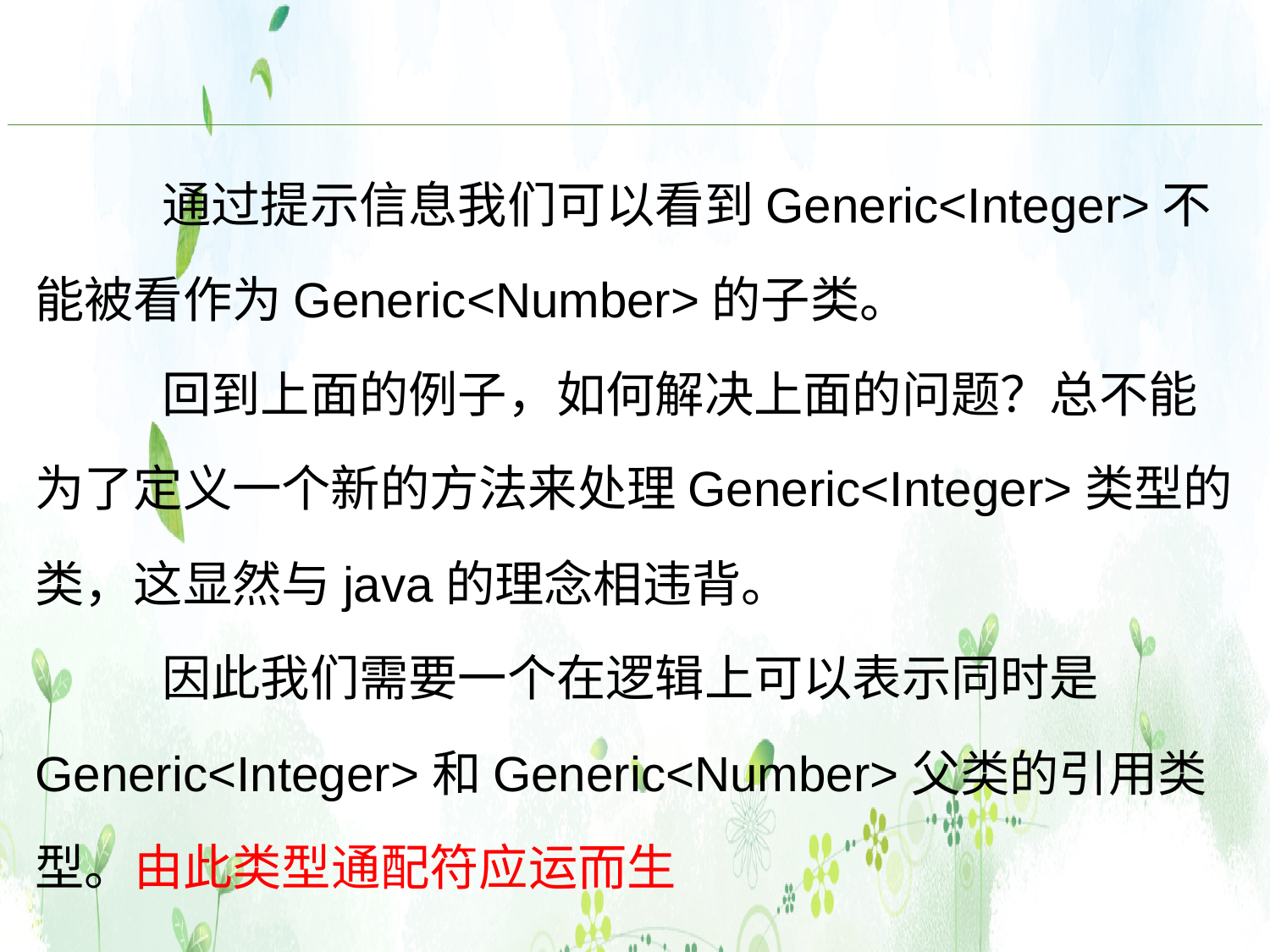

通过提示信息我们可以看到Generic<Integer>不能被看作为Generic<Number>的子类。
	回到上面的例子，如何解决上面的问题？总不能为了定义一个新的方法来处理Generic<Integer>类型的类，这显然与java的理念相违背。
	因此我们需要一个在逻辑上可以表示同时是Generic<Integer>和Generic<Number>父类的引用类型。由此类型通配符应运而生